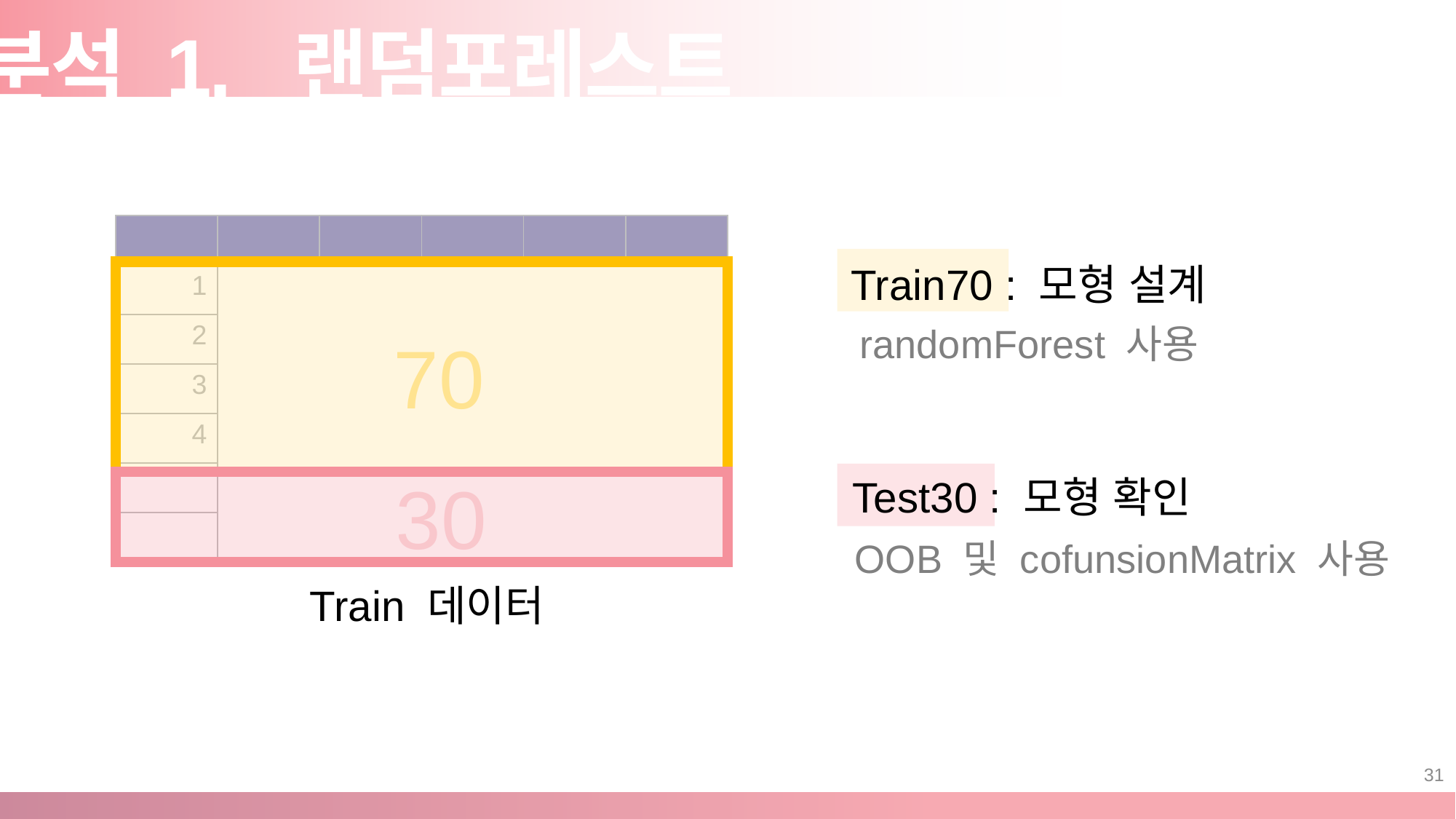

분석 1.  랜덤포레스트
|  |  |  |  |  |  |
| --- | --- | --- | --- | --- | --- |
| 1 |  |  |  |  |  |
| 2 |  |  |  |  |  |
| 3 |  |  |  |  |  |
| 4 |  |  |  |  |  |
|  |  |  |  |  |  |
|  |  |  |  |  |  |

Train70 : 모형 설계

randomForest 사용
70
Oob는 사실상 자체적으로 테스트셋 돌려서 확인한 정확도
30

Test30 : 모형 확인

OOB 및 cofunsionMatrix 사용
Train 데이터
31